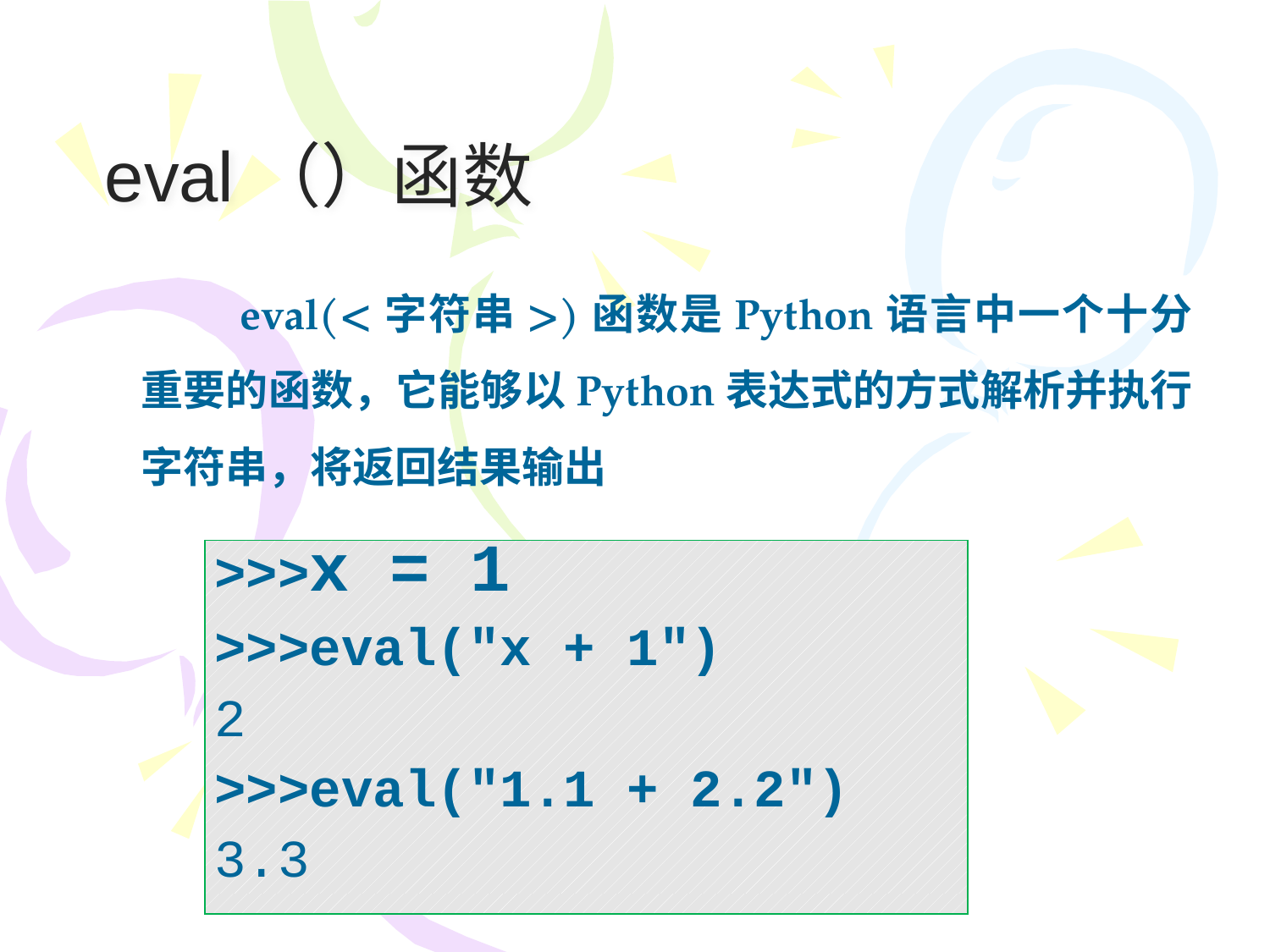

eval（）函数
        eval(<字符串>)函数是Python语言中一个十分重要的函数，它能够以Python表达式的方式解析并执行字符串，将返回结果输出
| >>>x = 1 >>>eval("x + 1") 2 >>>eval("1.1 + 2.2") 3.3 |
| --- |
|  |